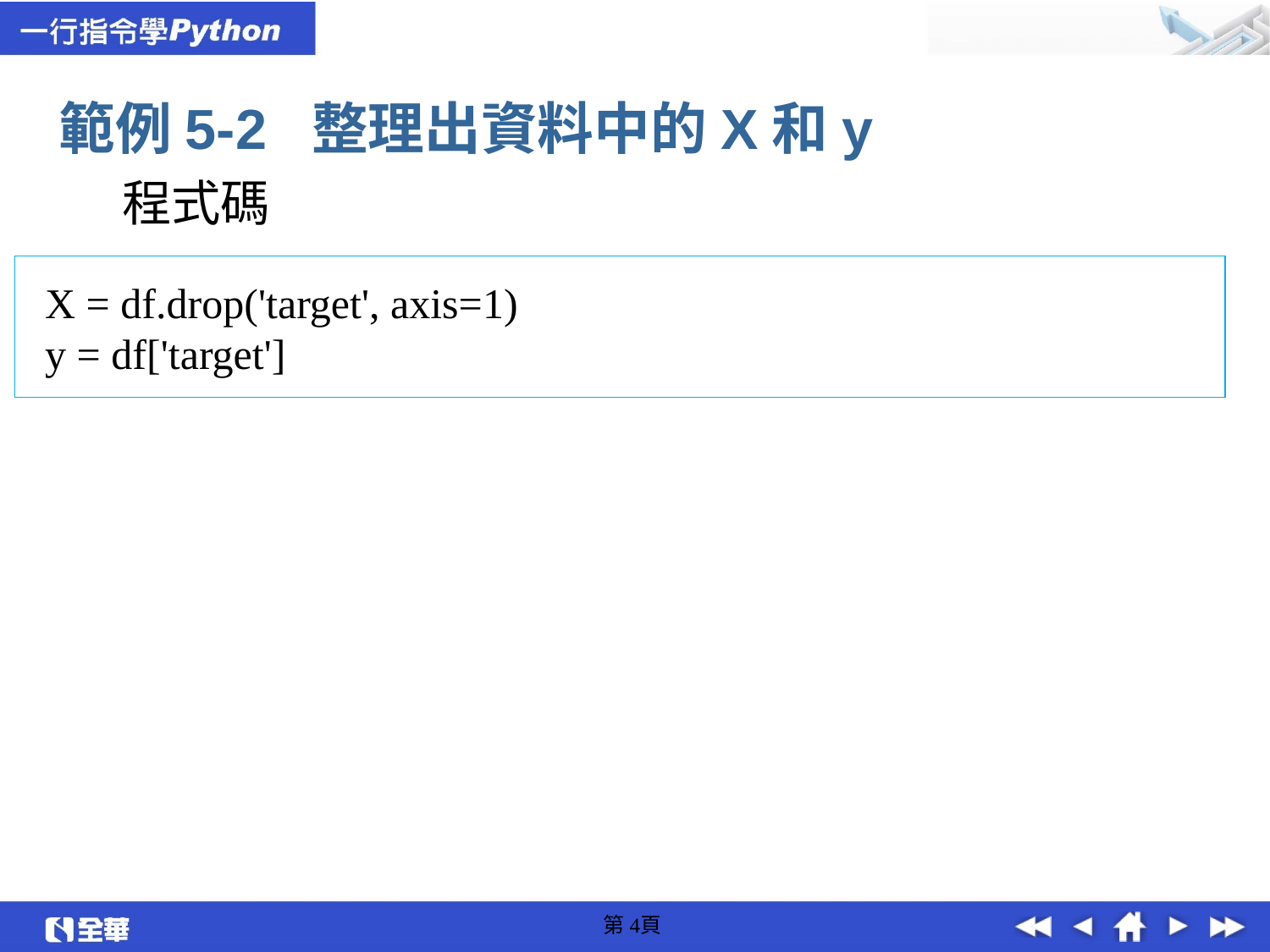

範例5-2  整理出資料中的X和y
程式碼
X = df.drop('target', axis=1)
y = df['target']